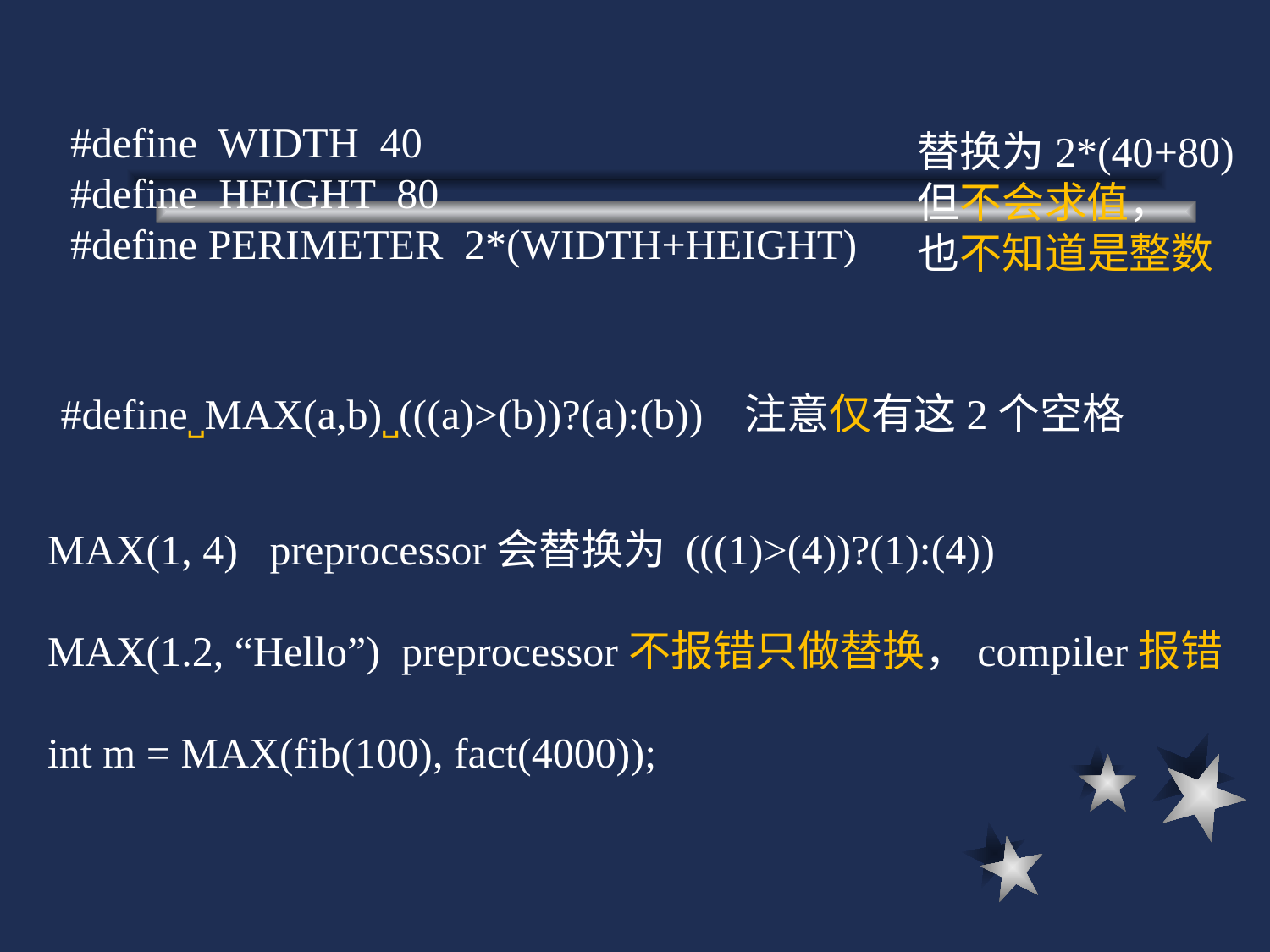

#define  WIDTH  40
#define  HEIGHT  80
#define PERIMETER  2*(WIDTH+HEIGHT)
替换为2*(40+80)
但不会求值，
也不知道是整数
#define˽MAX(a,b)˽(((a)>(b))?(a):(b))
注意仅有这2个空格
MAX(1, 4)   preprocessor会替换为 (((1)>(4))?(1):(4))

MAX(1.2, “Hello”)  preprocessor不报错只做替换，compiler报错

int m = MAX(fib(100), fact(4000));